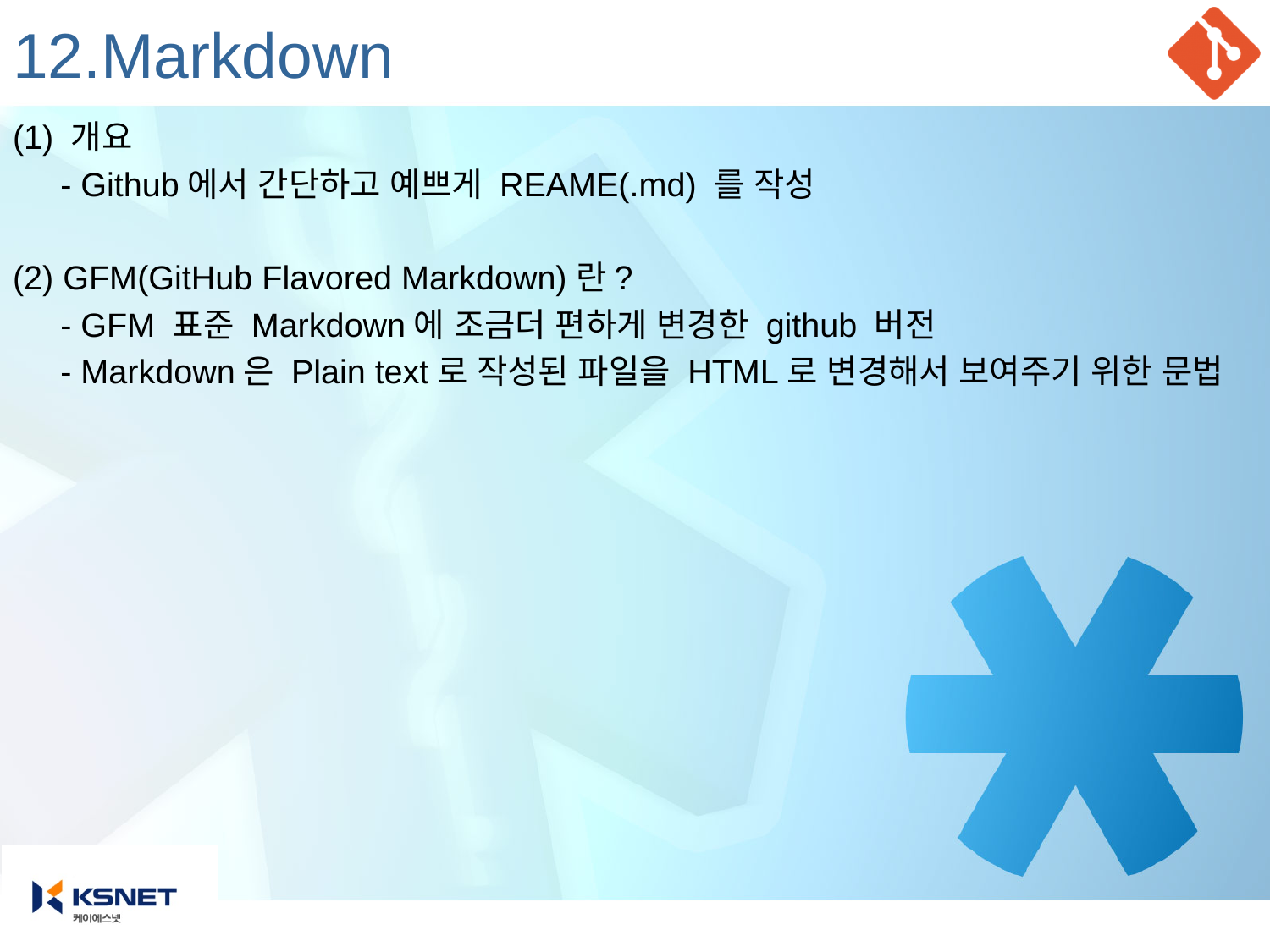

# 12.Markdown
(1) 개요
	- Github에서 간단하고 예쁘게 REAME(.md) 를 작성

(2) GFM(GitHub Flavored Markdown)란?
	- GFM 표준 Markdown에 조금더 편하게 변경한 github 버전
	- Markdown은 Plain text로 작성된 파일을 HTML로 변경해서 보여주기 위한 문법